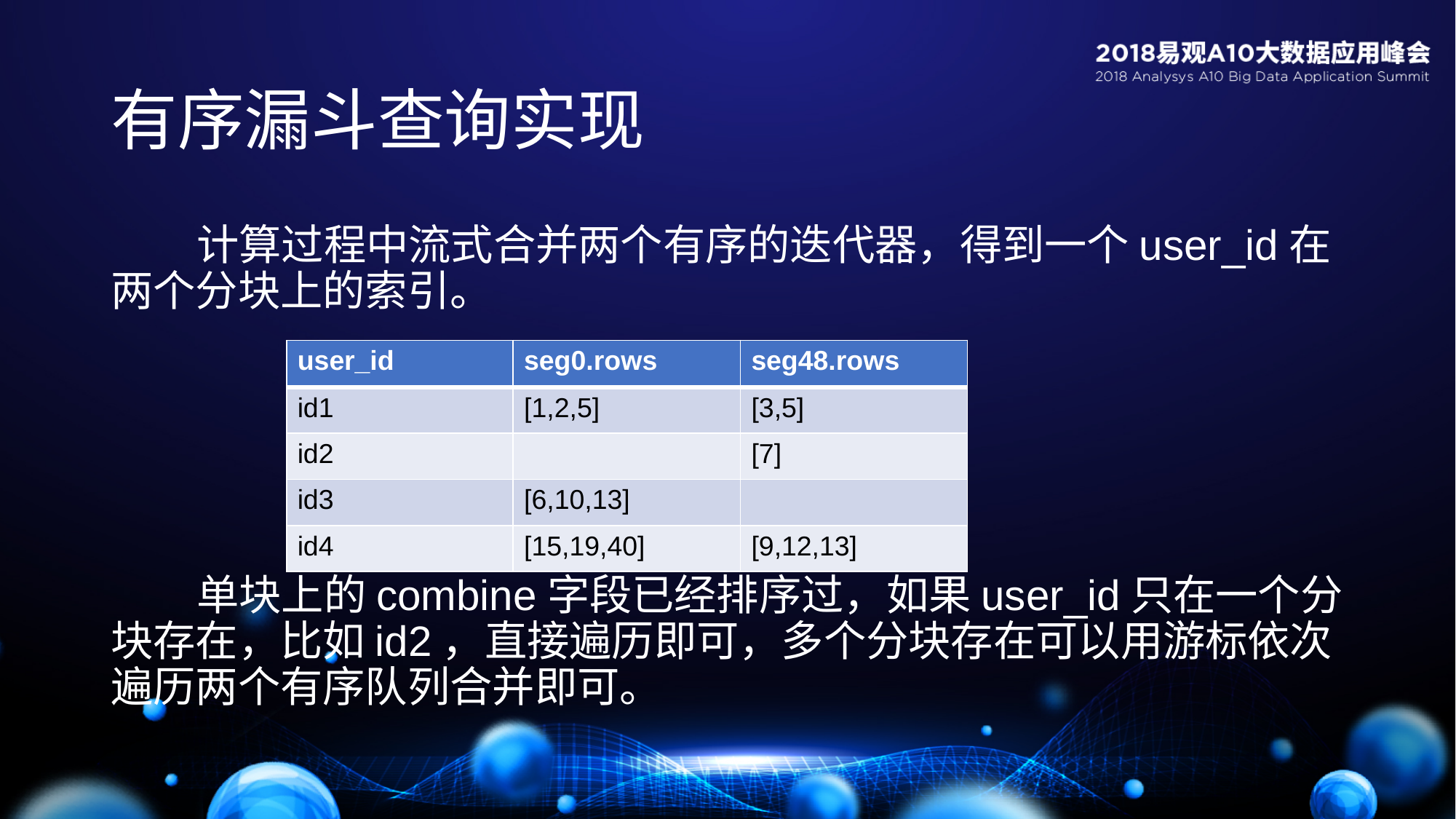

# 有序漏斗查询实现
        计算过程中流式合并两个有序的迭代器，得到一个user_id在两个分块上的索引。

        单块上的combine字段已经排序过，如果user_id只在一个分块存在，比如id2，直接遍历即可，多个分块存在可以用游标依次遍历两个有序队列合并即可。
| user\_id | seg0.rows | seg48.rows |
| --- | --- | --- |
| id1 | [1,2,5] | [3,5] |
| id2 |  | [7] |
| id3 | [6,10,13] |  |
| id4 | [15,19,40] | [9,12,13] |